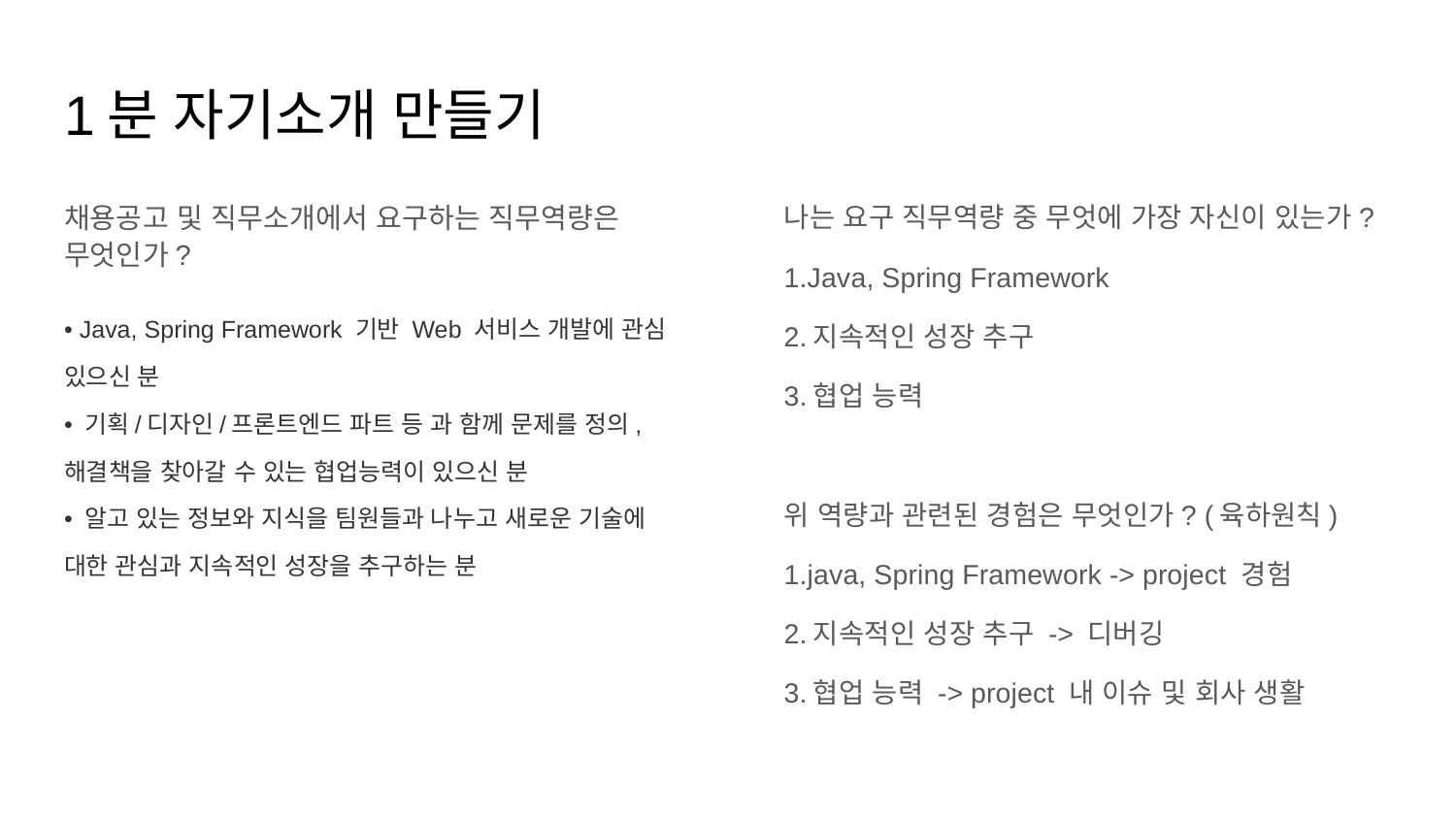

# 1분 자기소개 만들기
채용공고 및 직무소개에서 요구하는 직무역량은 무엇인가?
• Java, Spring Framework 기반 Web 서비스 개발에 관심 있으신 분
• 기획/디자인/프론트엔드 파트 등 과 함께 문제를 정의, 해결책을 찾아갈 수 있는 협업능력이 있으신 분
• 알고 있는 정보와 지식을 팀원들과 나누고 새로운 기술에 대한 관심과 지속적인 성장을 추구하는 분
나는 요구 직무역량 중 무엇에 가장 자신이 있는가?
1.Java, Spring Framework
2.지속적인 성장 추구
3.협업 능력

위 역량과 관련된 경험은 무엇인가? (육하원칙)
1.java, Spring Framework -> project 경험
2.지속적인 성장 추구 -> 디버깅
3.협업 능력 -> project 내 이슈 및 회사 생활